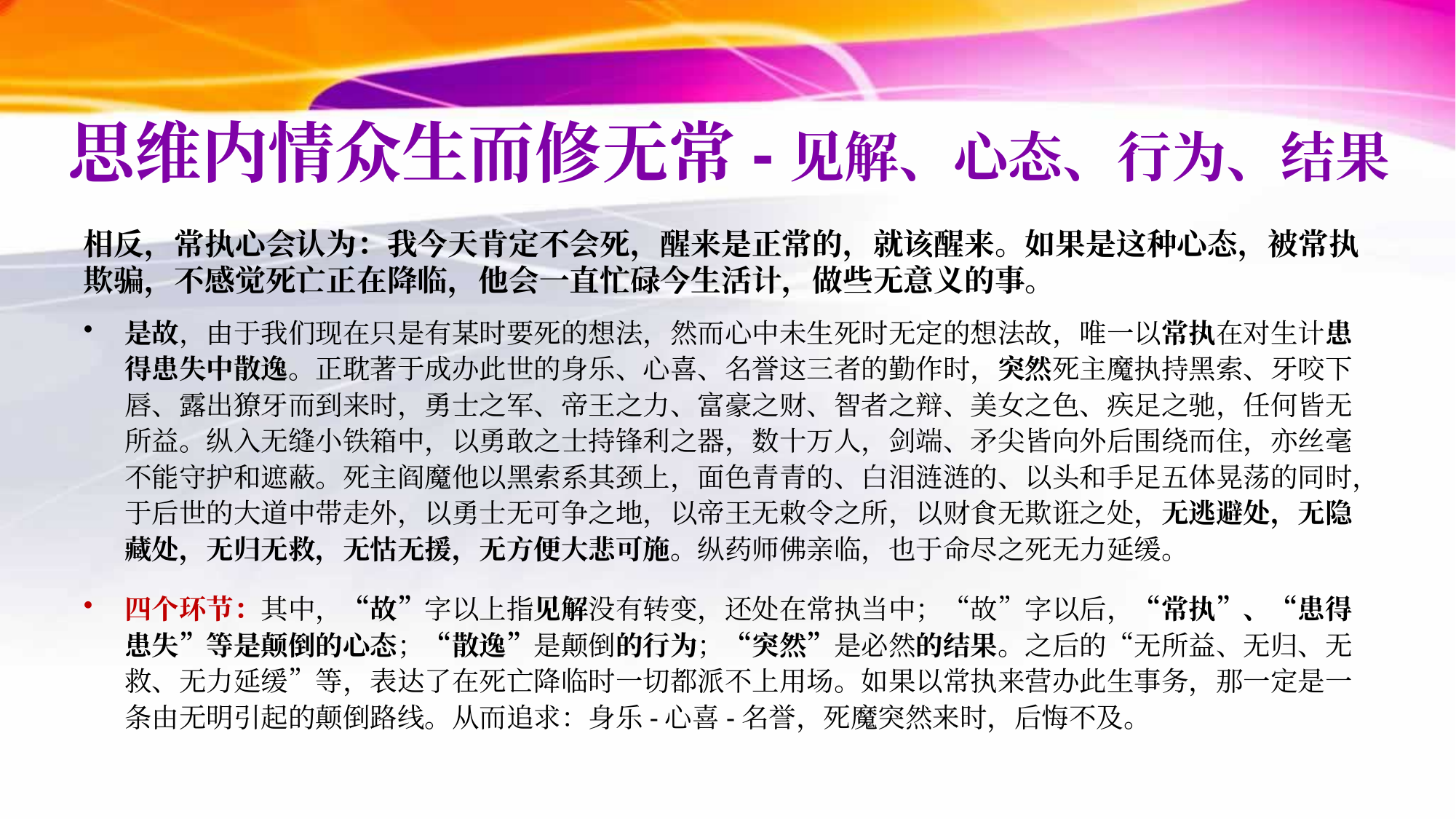

# 思维内情众生而修无常-见解、心态、行为、结果
相反，常执心会认为：我今天肯定不会死，醒来是正常的，就该醒来。如果是这种心态，被常执欺骗，不感觉死亡正在降临，他会一直忙碌今生活计，做些无意义的事。

是故，由于我们现在只是有某时要死的想法，然而心中未生死时无定的想法故，唯一以常执在对生计患得患失中散逸。正耽著于成办此世的身乐、心喜、名誉这三者的勤作时，突然死主魔执持黑索、牙咬下唇、露出獠牙而到来时，勇士之军、帝王之力、富豪之财、智者之辩、美女之色、疾足之驰，任何皆无所益。纵入无缝小铁箱中，以勇敢之士持锋利之器，数十万人，剑端、矛尖皆向外后围绕而住，亦丝毫不能守护和遮蔽。死主阎魔他以黑索系其颈上，面色青青的、白泪涟涟的、以头和手足五体晃荡的同时，于后世的大道中带走外，以勇士无可争之地，以帝王无敕令之所，以财食无欺诳之处，无逃避处，无隐藏处，无归无救，无怙无援，无方便大悲可施。纵药师佛亲临，也于命尽之死无力延缓。

四个环节：其中，“故”字以上指见解没有转变，还处在常执当中；“故”字以后，“常执”、“患得患失”等是颠倒的心态；“散逸”是颠倒的行为；“突然”是必然的结果。之后的“无所益、无归、无救、无力延缓”等，表达了在死亡降临时一切都派不上用场。如果以常执来营办此生事务，那一定是一条由无明引起的颠倒路线。从而追求：身乐-心喜-名誉，死魔突然来时，后悔不及。